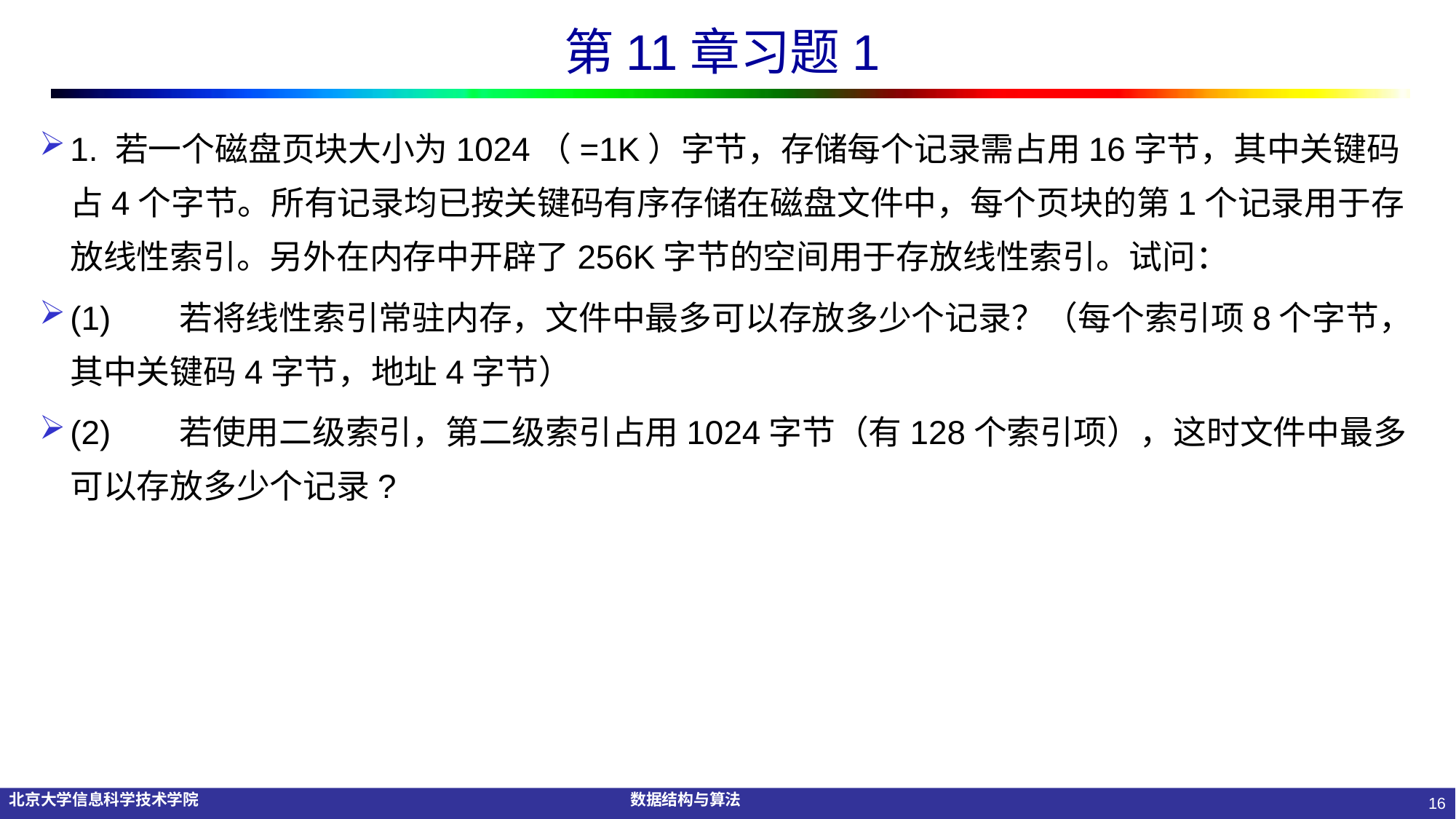

# 第11章习题1
1. 若一个磁盘页块大小为1024（=1K）字节，存储每个记录需占用16字节，其中关键码占4个字节。所有记录均已按关键码有序存储在磁盘文件中，每个页块的第1个记录用于存放线性索引。另外在内存中开辟了256K字节的空间用于存放线性索引。试问：
(1)	若将线性索引常驻内存，文件中最多可以存放多少个记录？（每个索引项8个字节，其中关键码4字节，地址4字节）
(2)	若使用二级索引，第二级索引占用1024字节（有128个索引项），这时文件中最多可以存放多少个记录?

16